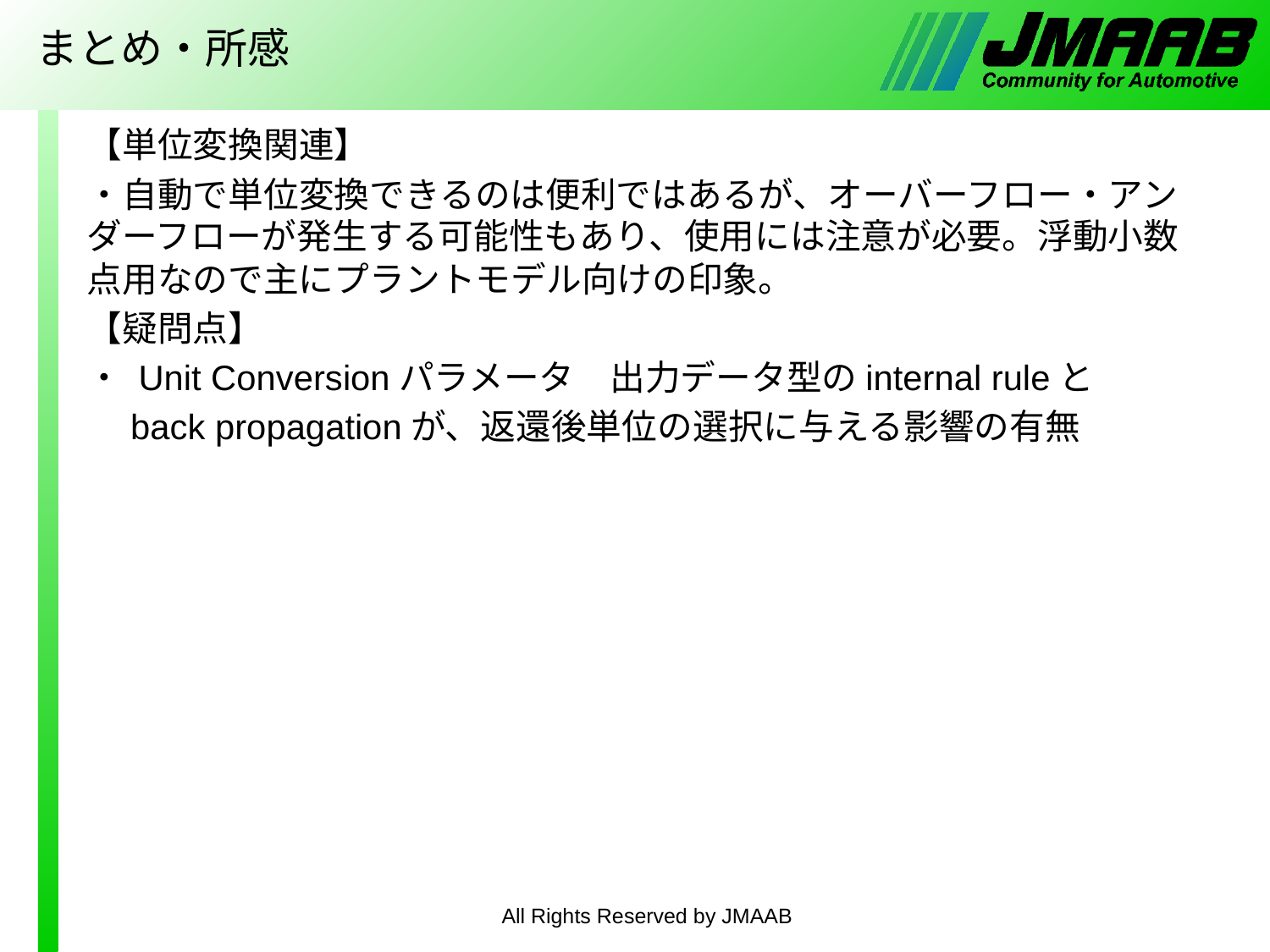

# まとめ・所感
【単位変換関連】
・自動で単位変換できるのは便利ではあるが、オーバーフロー・アンダーフローが発生する可能性もあり、使用には注意が必要。浮動小数点用なので主にプラントモデル向けの印象。
【疑問点】
・ Unit Conversionパラメータ　出力データ型のinternal ruleと
　back propagationが、返還後単位の選択に与える影響の有無